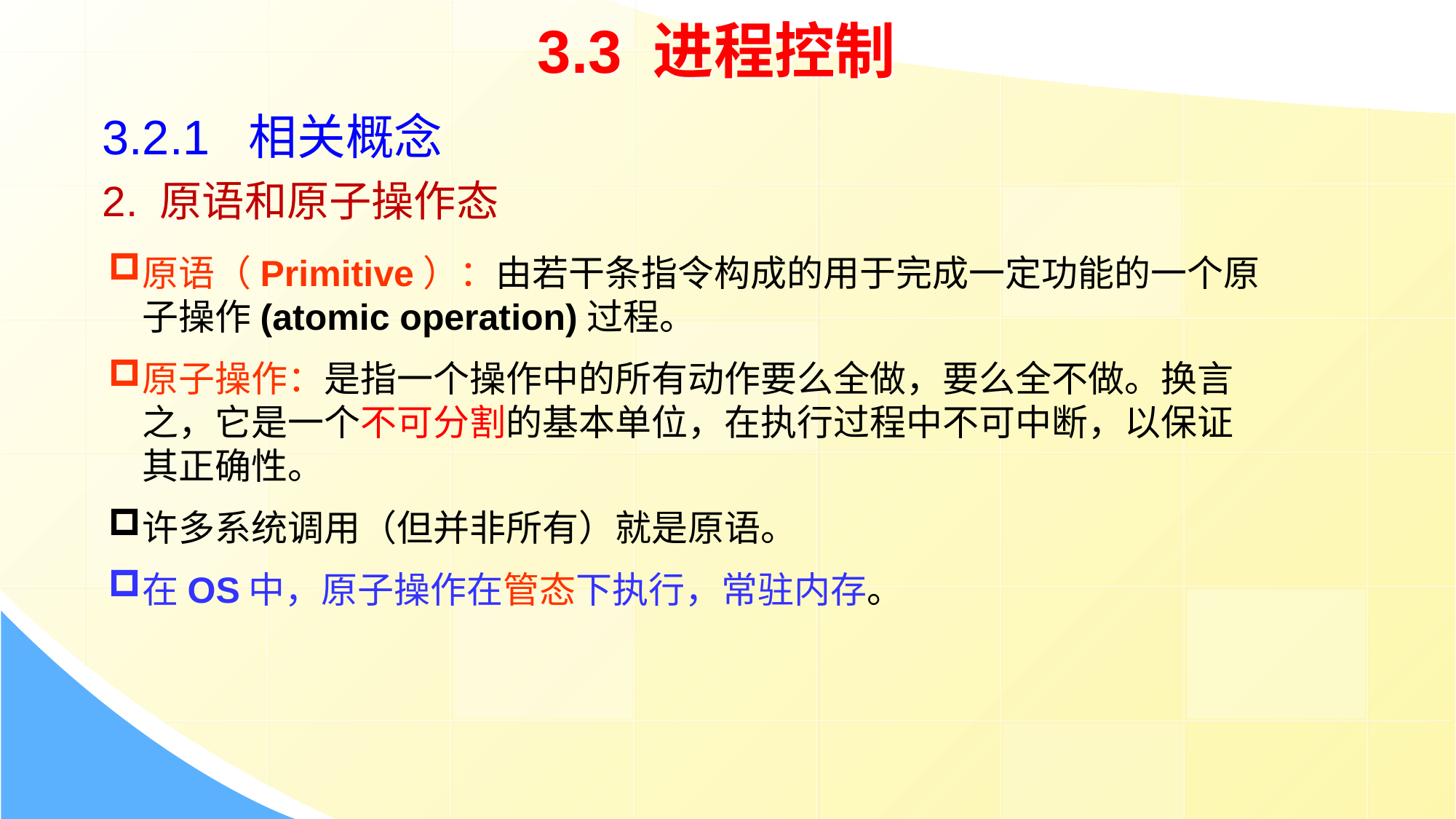

3.3 进程控制
3.2.1  相关概念
2. 原语和原子操作态
原语（Primitive）：由若干条指令构成的用于完成一定功能的一个原子操作(atomic operation)过程。
原子操作：是指一个操作中的所有动作要么全做，要么全不做。换言之，它是一个不可分割的基本单位，在执行过程中不可中断，以保证其正确性。
许多系统调用（但并非所有）就是原语。
在OS中，原子操作在管态下执行，常驻内存。